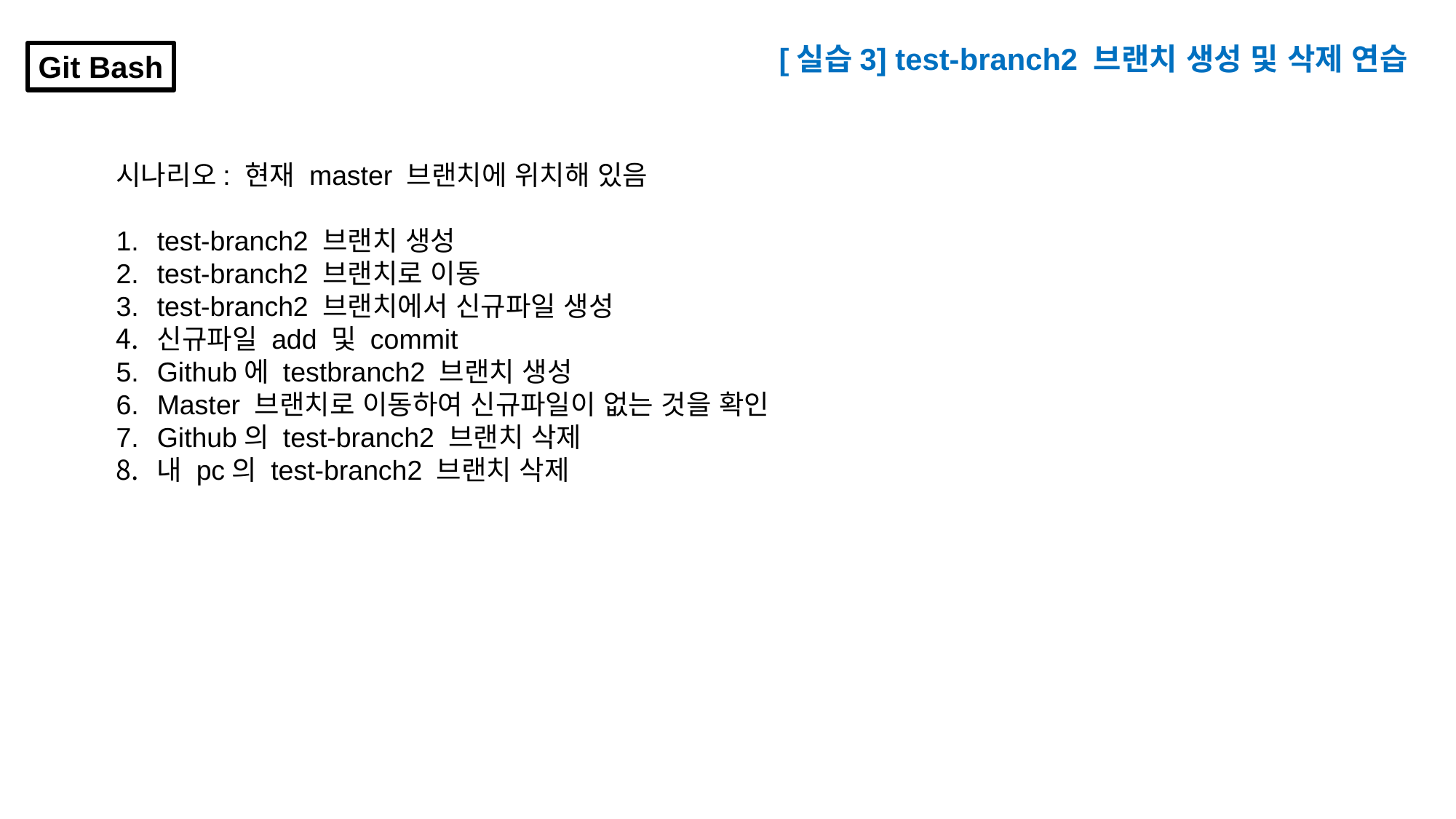

[실습3] test-branch2 브랜치 생성 및 삭제 연습
Git Bash
시나리오: 현재 master 브랜치에 위치해 있음

test-branch2 브랜치 생성
test-branch2 브랜치로 이동
test-branch2 브랜치에서 신규파일 생성
신규파일 add 및 commit
Github에 testbranch2 브랜치 생성
Master 브랜치로 이동하여 신규파일이 없는 것을 확인
Github의 test-branch2 브랜치 삭제
내 pc의 test-branch2 브랜치 삭제